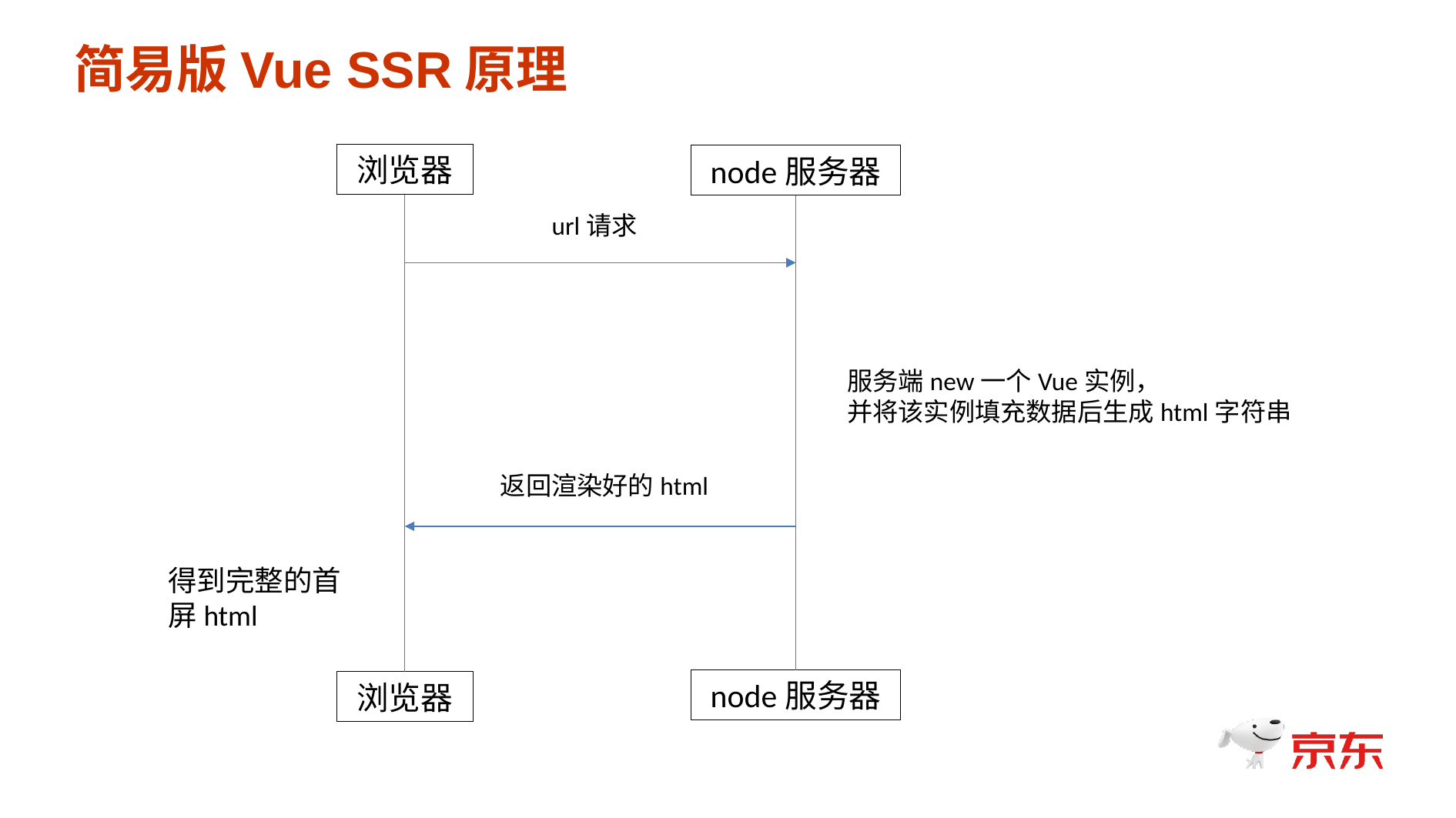

简易版Vue SSR原理
浏览器
node服务器
url请求
服务端new一个Vue实例，
并将该实例填充数据后生成html字符串
返回渲染好的html
得到完整的首屏html
node服务器
浏览器